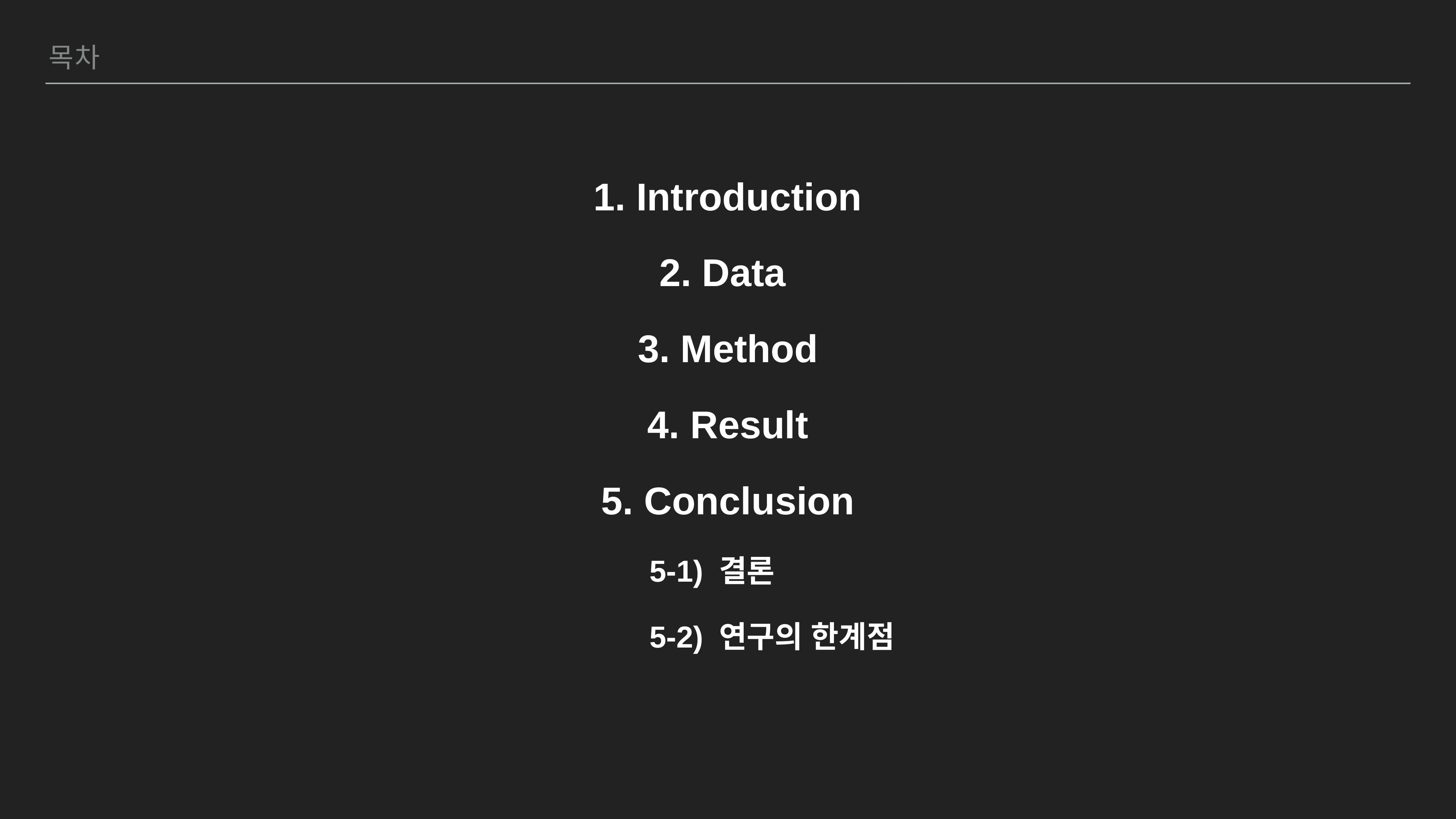

목차
1. Introduction
2. Data
3. Method
4. Result
5. Conclusion
                                                                       5-1) 결론
                                                                       5-2) 연구의 한계점